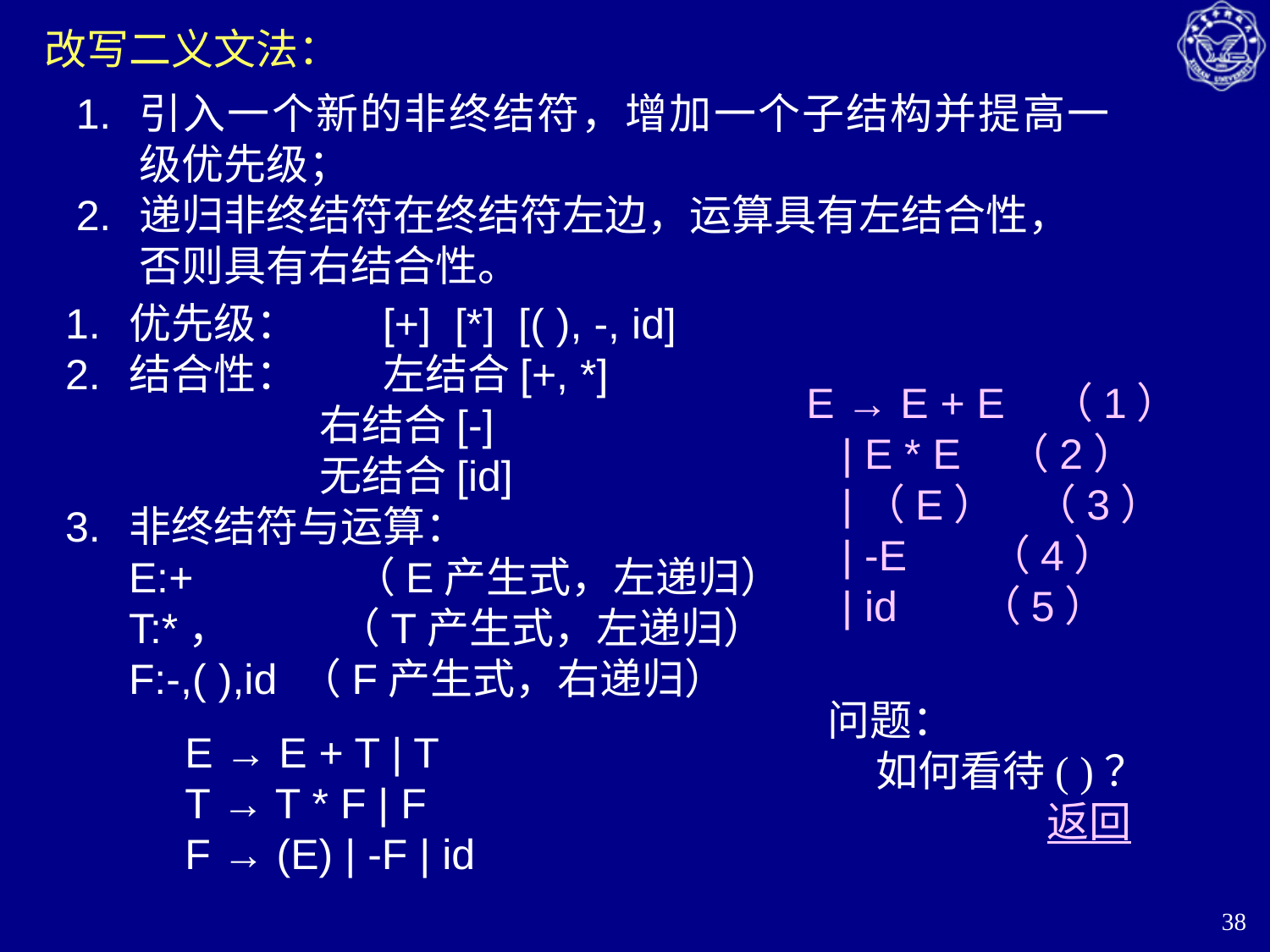

# 改写二义文法：
引入一个新的非终结符，增加一个子结构并提高一级优先级；
递归非终结符在终结符左边，运算具有左结合性，否则具有右结合性。
优先级：	[+]  [*]  [( ), -, id]
结合性：	左结合[+, *]
		右结合[-]
		无结合[id]
非终结符与运算：
E:+	  （E产生式，左递归）
T:*，	  （T产生式，左递归）
F:-,( ),id （F产生式，右递归）
E → E + E   （1）
   | E * E   （2）
   |（E）    （3）
   | -E      （4）
   | id      （5）
问题：
    如何看待( )？
                      返回
E → E + T | T
T → T * F | F
F → (E) | -F | id
38